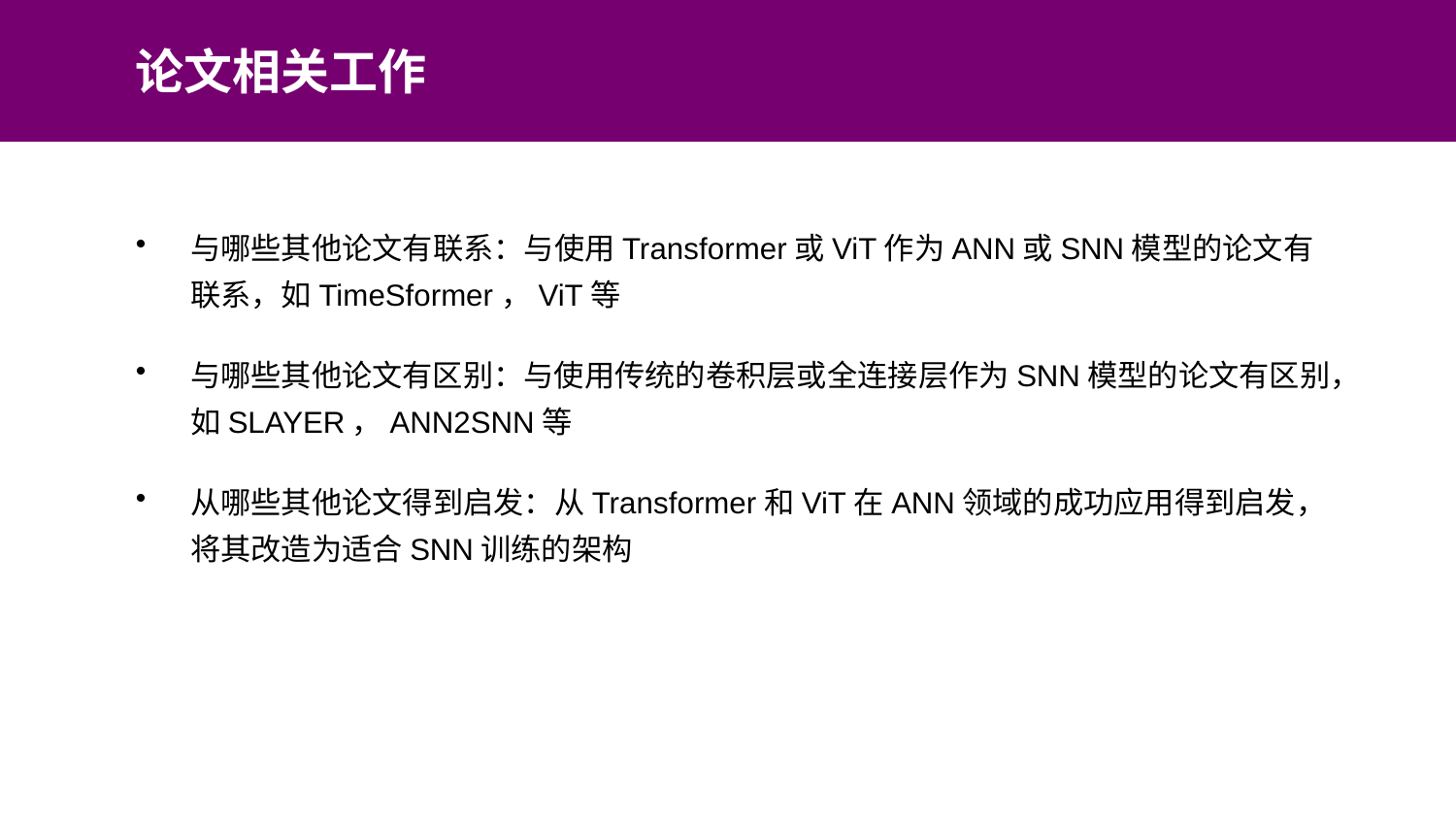

论文相关工作
与哪些其他论文有联系：与使用Transformer或ViT作为ANN或SNN模型的论文有联系，如TimeSformer，ViT等
与哪些其他论文有区别：与使用传统的卷积层或全连接层作为SNN模型的论文有区别，如SLAYER，ANN2SNN等
从哪些其他论文得到启发：从Transformer和ViT在ANN领域的成功应用得到启发，将其改造为适合SNN训练的架构